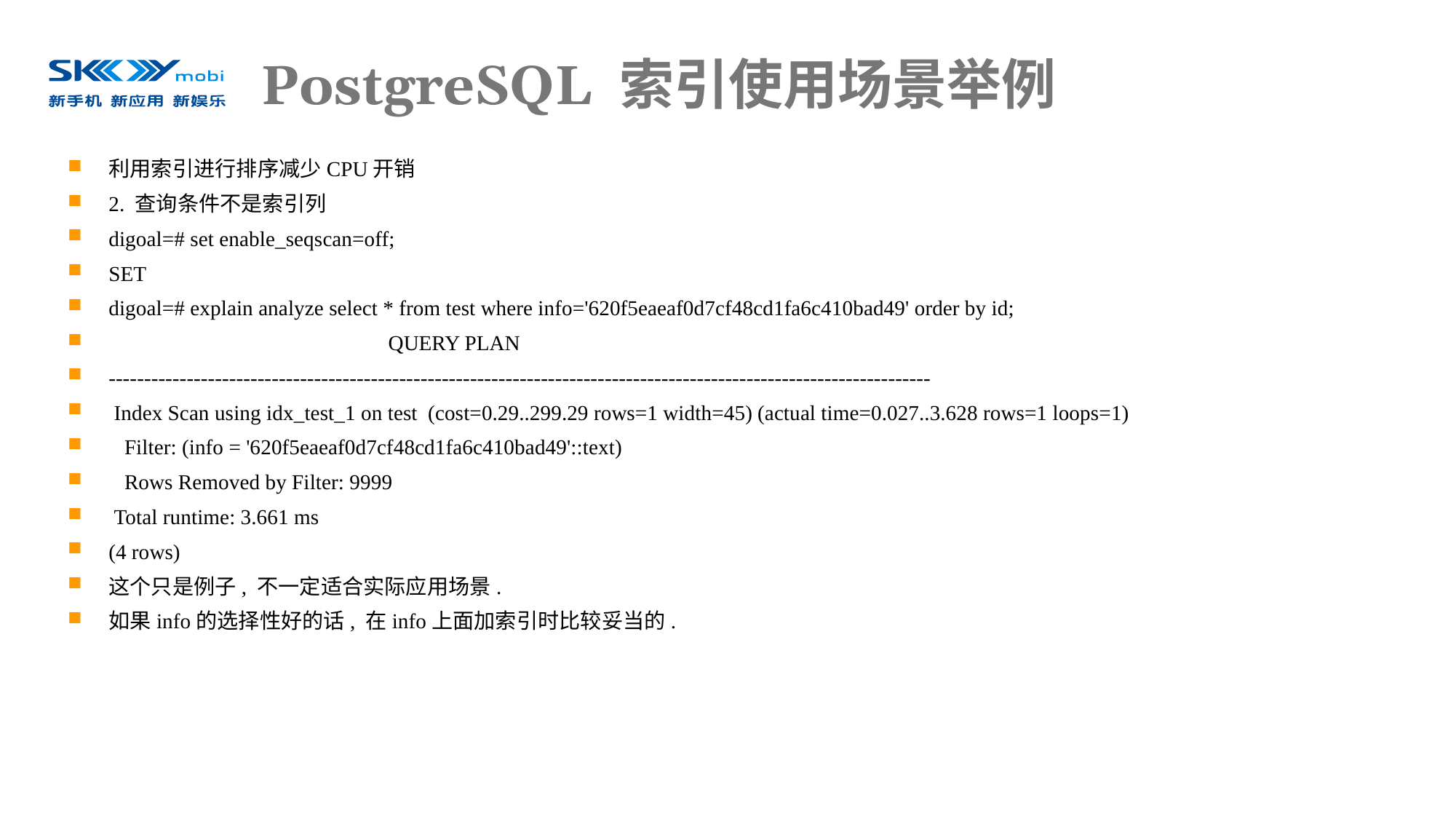

# PostgreSQL 索引使用场景举例
利用索引进行排序减少CPU开销
2. 查询条件不是索引列
digoal=# set enable_seqscan=off;
SET
digoal=# explain analyze select * from test where info='620f5eaeaf0d7cf48cd1fa6c410bad49' order by id;
                                                     QUERY PLAN
--------------------------------------------------------------------------------------------------------------------
 Index Scan using idx_test_1 on test  (cost=0.29..299.29 rows=1 width=45) (actual time=0.027..3.628 rows=1 loops=1)
   Filter: (info = '620f5eaeaf0d7cf48cd1fa6c410bad49'::text)
   Rows Removed by Filter: 9999
 Total runtime: 3.661 ms
(4 rows)
这个只是例子, 不一定适合实际应用场景.
如果info的选择性好的话, 在info上面加索引时比较妥当的.